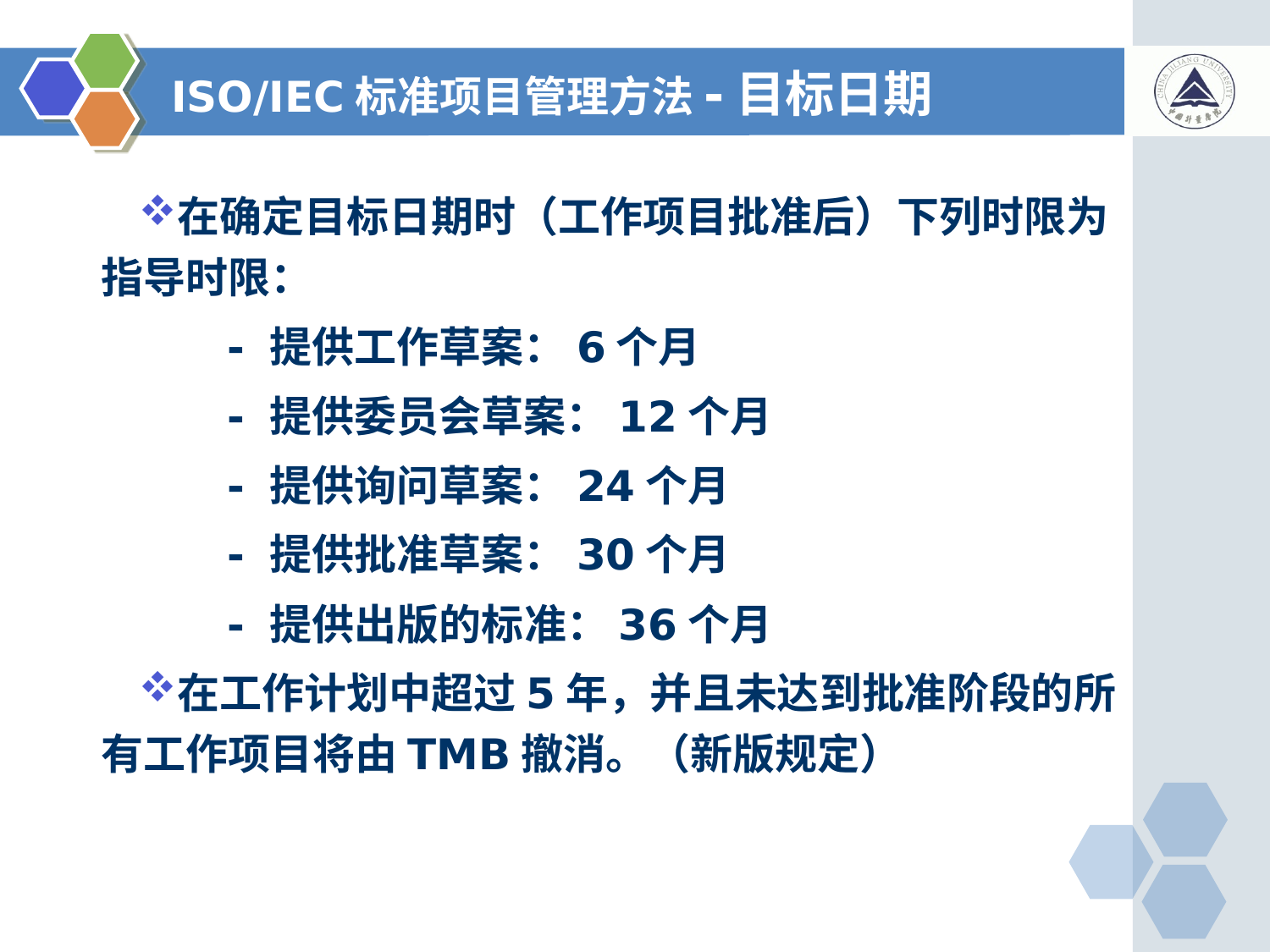

# ISO/IEC标准项目管理方法-目标日期
在确定目标日期时（工作项目批准后）下列时限为指导时限：
      - 提供工作草案：6个月
      - 提供委员会草案：12个月
      - 提供询问草案：24个月
      - 提供批准草案：30个月
      - 提供出版的标准：36个月
在工作计划中超过5年，并且未达到批准阶段的所有工作项目将由TMB撤消。（新版规定）